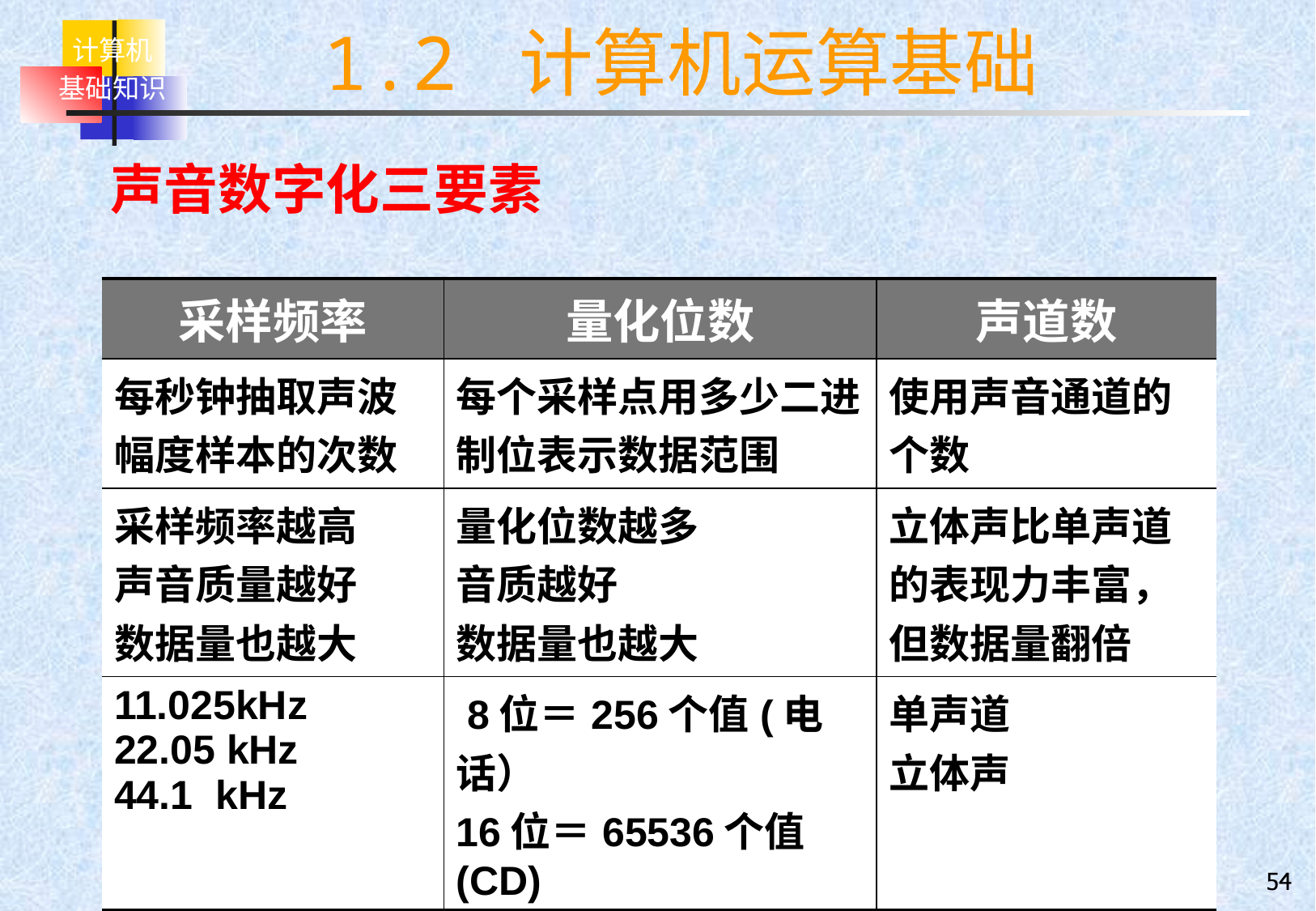

# 1.2 计算机运算基础
声音数字化三要素
| 采样频率 | 量化位数 | 声道数 |
| --- | --- | --- |
| 每秒钟抽取声波幅度样本的次数 | 每个采样点用多少二进制位表示数据范围 | 使用声音通道的个数 |
| 采样频率越高 声音质量越好 数据量也越大 | 量化位数越多 音质越好 数据量也越大 | 立体声比单声道的表现力丰富，但数据量翻倍 |
| 11.025kHz 22.05 kHz 44.1 kHz | 8位＝256个值(电话） 16位＝65536个值(CD) | 单声道 立体声 |
54